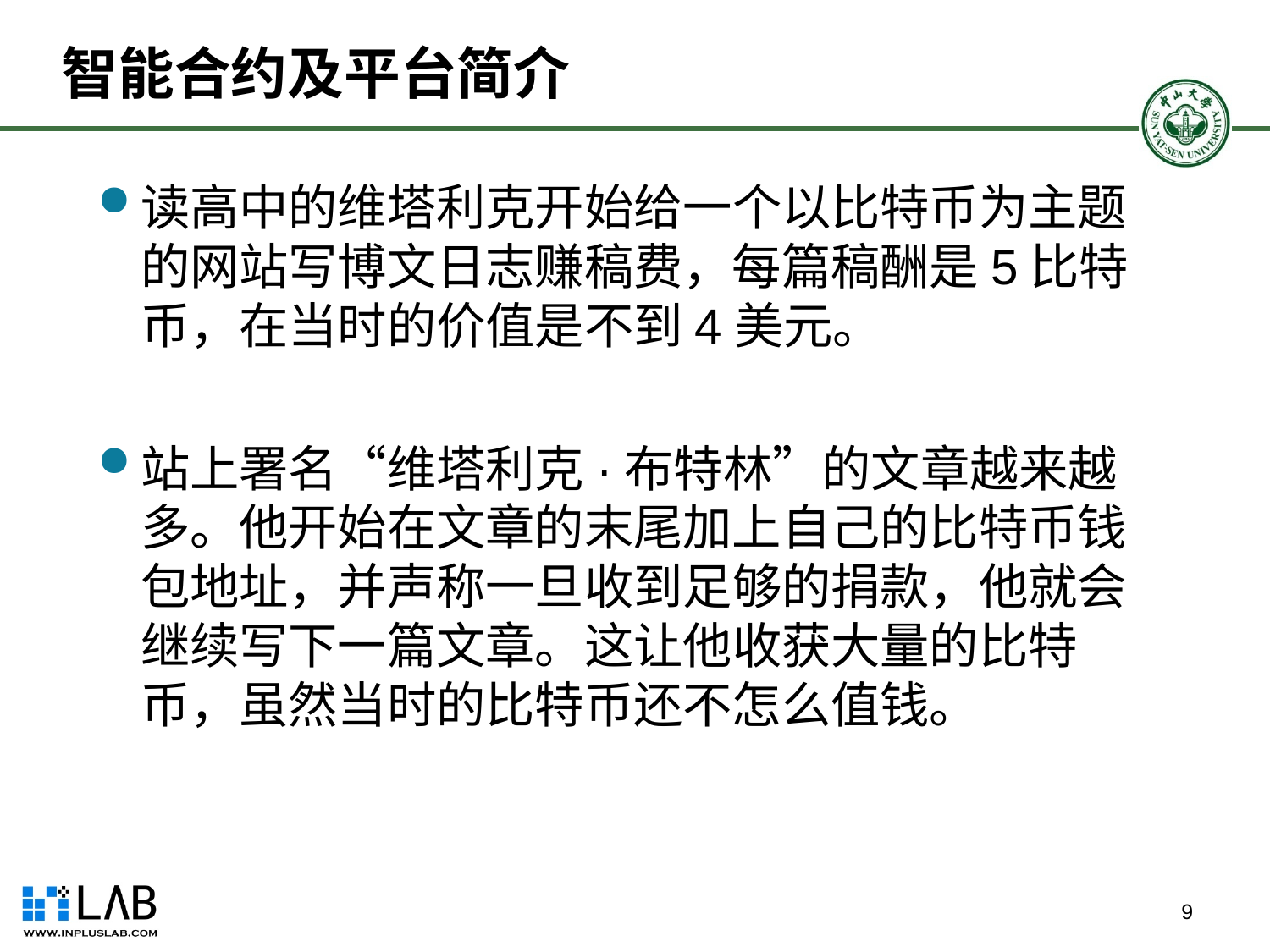

智能合约及平台简介
#
读高中的维塔利克开始给一个以比特币为主题的网站写博文日志赚稿费，每篇稿酬是5比特币，在当时的价值是不到4美元。

站上署名“维塔利克·布特林”的文章越来越多。他开始在文章的末尾加上自己的比特币钱包地址，并声称一旦收到足够的捐款，他就会继续写下一篇文章。这让他收获大量的比特币，虽然当时的比特币还不怎么值钱。